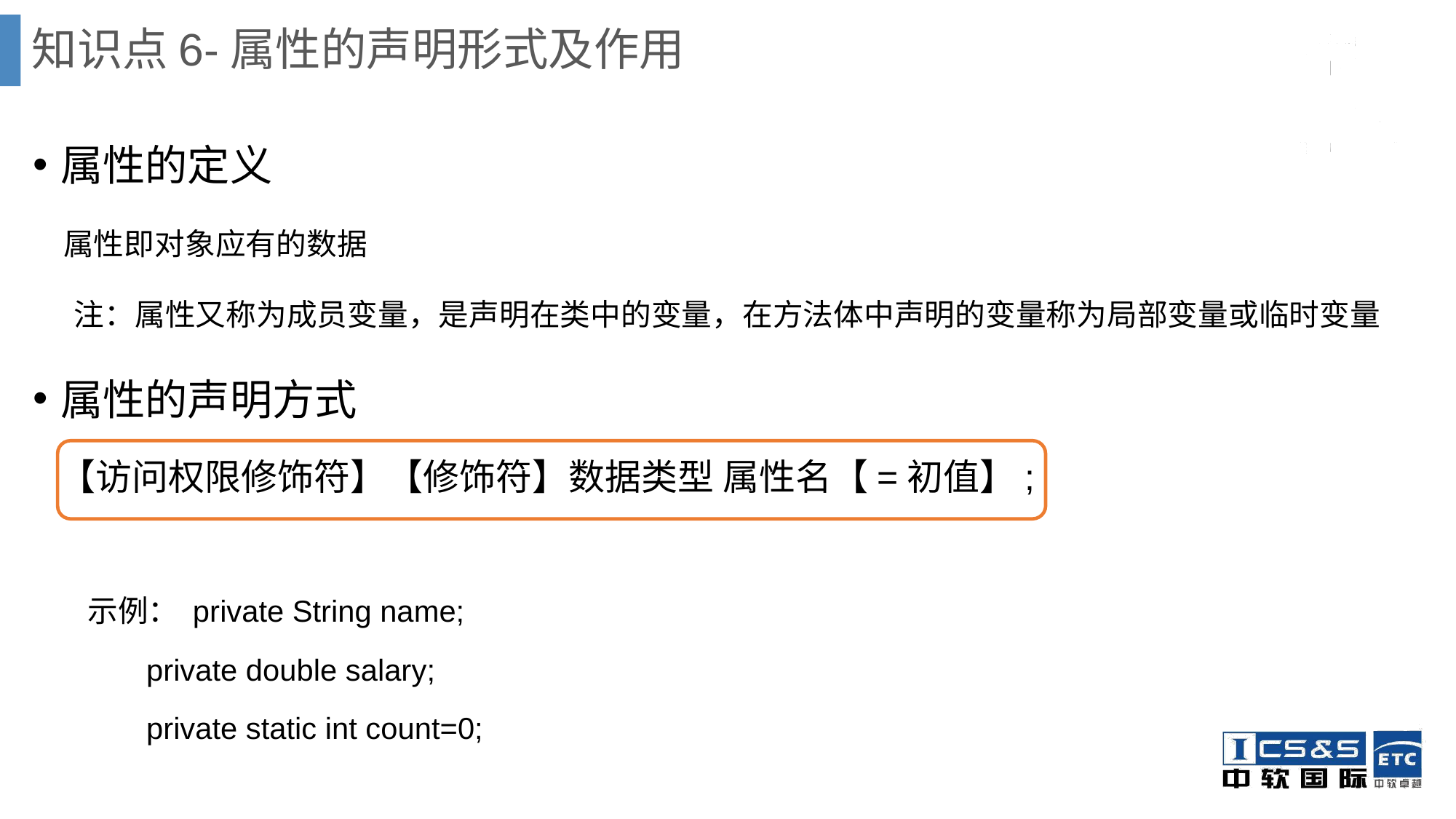

# 知识点6-属性的声明形式及作用
属性的定义
   属性即对象应有的数据
     注：属性又称为成员变量，是声明在类中的变量，在方法体中声明的变量称为局部变量或临时变量
属性的声明方式

示例： private String name;
       private double salary;
       private static int count=0;

【访问权限修饰符】【修饰符】数据类型 属性名【=初值】;